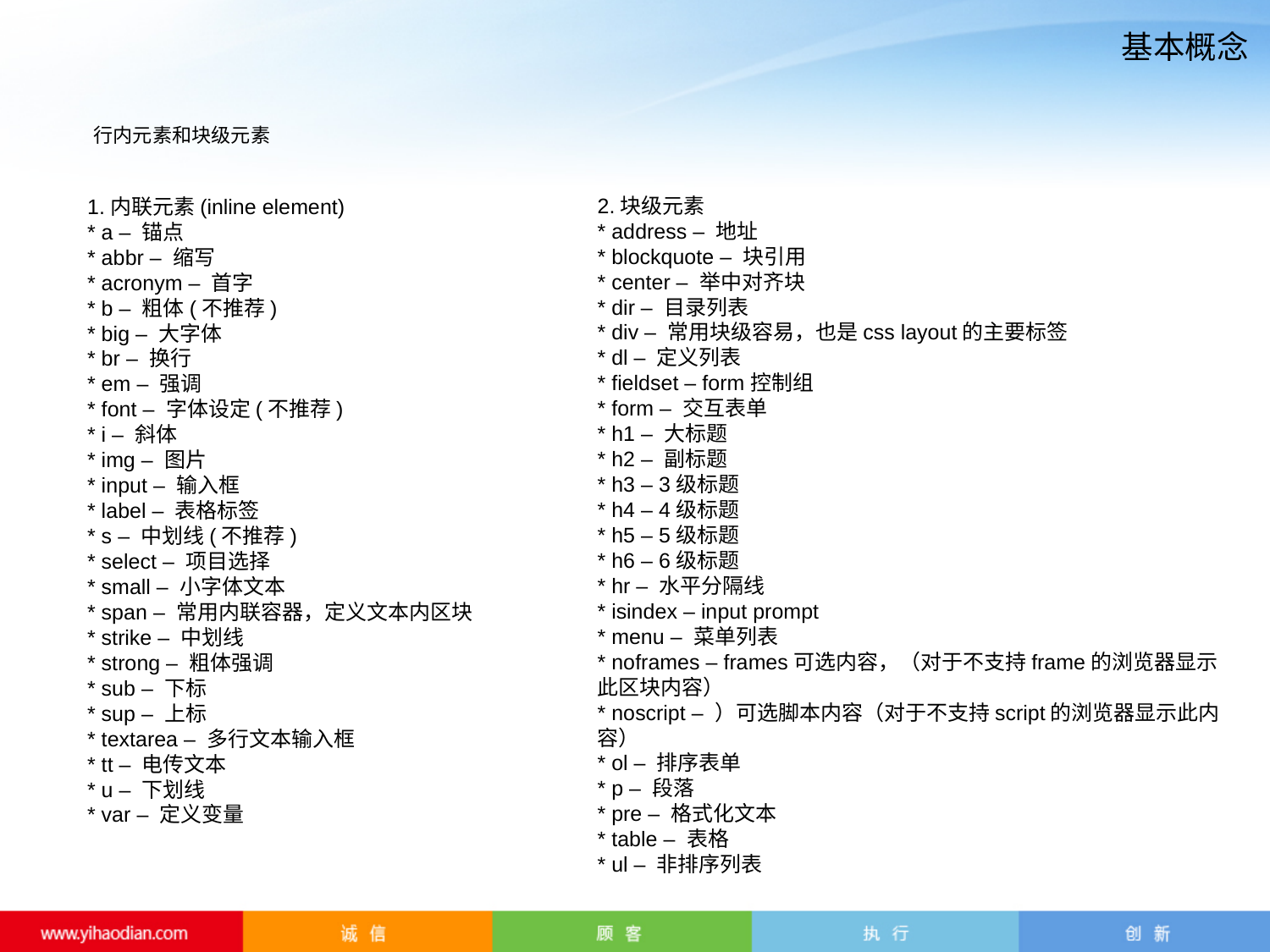

基本概念
# 行内元素和块级元素
2.块级元素
* address – 地址
* blockquote – 块引用
* center – 举中对齐块
* dir – 目录列表
* div – 常用块级容易，也是css layout的主要标签
* dl – 定义列表
* fieldset – form控制组
* form – 交互表单
* h1 – 大标题
* h2 – 副标题
* h3 – 3级标题
* h4 – 4级标题
* h5 – 5级标题
* h6 – 6级标题
* hr – 水平分隔线
* isindex – input prompt
* menu – 菜单列表
* noframes – frames可选内容，（对于不支持frame的浏览器显示此区块内容）
* noscript – ）可选脚本内容（对于不支持script的浏览器显示此内容）
* ol – 排序表单
* p – 段落
* pre – 格式化文本
* table – 表格
* ul – 非排序列表

1.内联元素(inline element)
* a – 锚点
* abbr – 缩写
* acronym – 首字
* b – 粗体(不推荐)
* big – 大字体
* br – 换行
* em – 强调
* font – 字体设定(不推荐)
* i – 斜体
* img – 图片
* input – 输入框
* label – 表格标签
* s – 中划线(不推荐)
* select – 项目选择
* small – 小字体文本
* span – 常用内联容器，定义文本内区块
* strike – 中划线
* strong – 粗体强调
* sub – 下标
* sup – 上标
* textarea – 多行文本输入框
* tt – 电传文本
* u – 下划线
* var – 定义变量